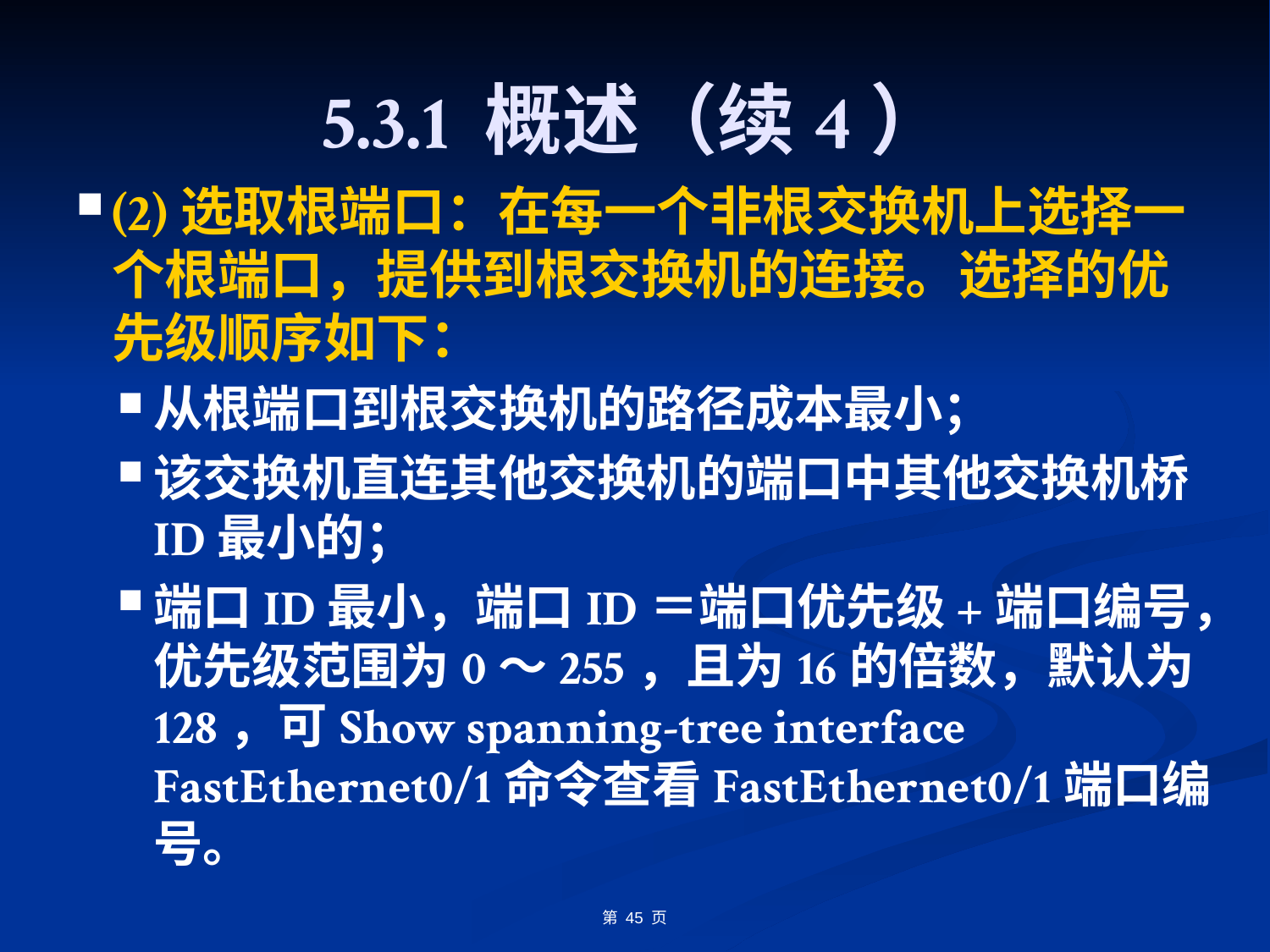

# 5.3.1 概述（续4）
(2)选取根端口：在每一个非根交换机上选择一个根端口，提供到根交换机的连接。选择的优先级顺序如下：
从根端口到根交换机的路径成本最小；
该交换机直连其他交换机的端口中其他交换机桥ID最小的；
端口ID最小，端口ID＝端口优先级+端口编号，优先级范围为0～255，且为16的倍数，默认为128，可Show spanning-tree interface FastEthernet0/1命令查看FastEthernet0/1端口编号。
第 45 页